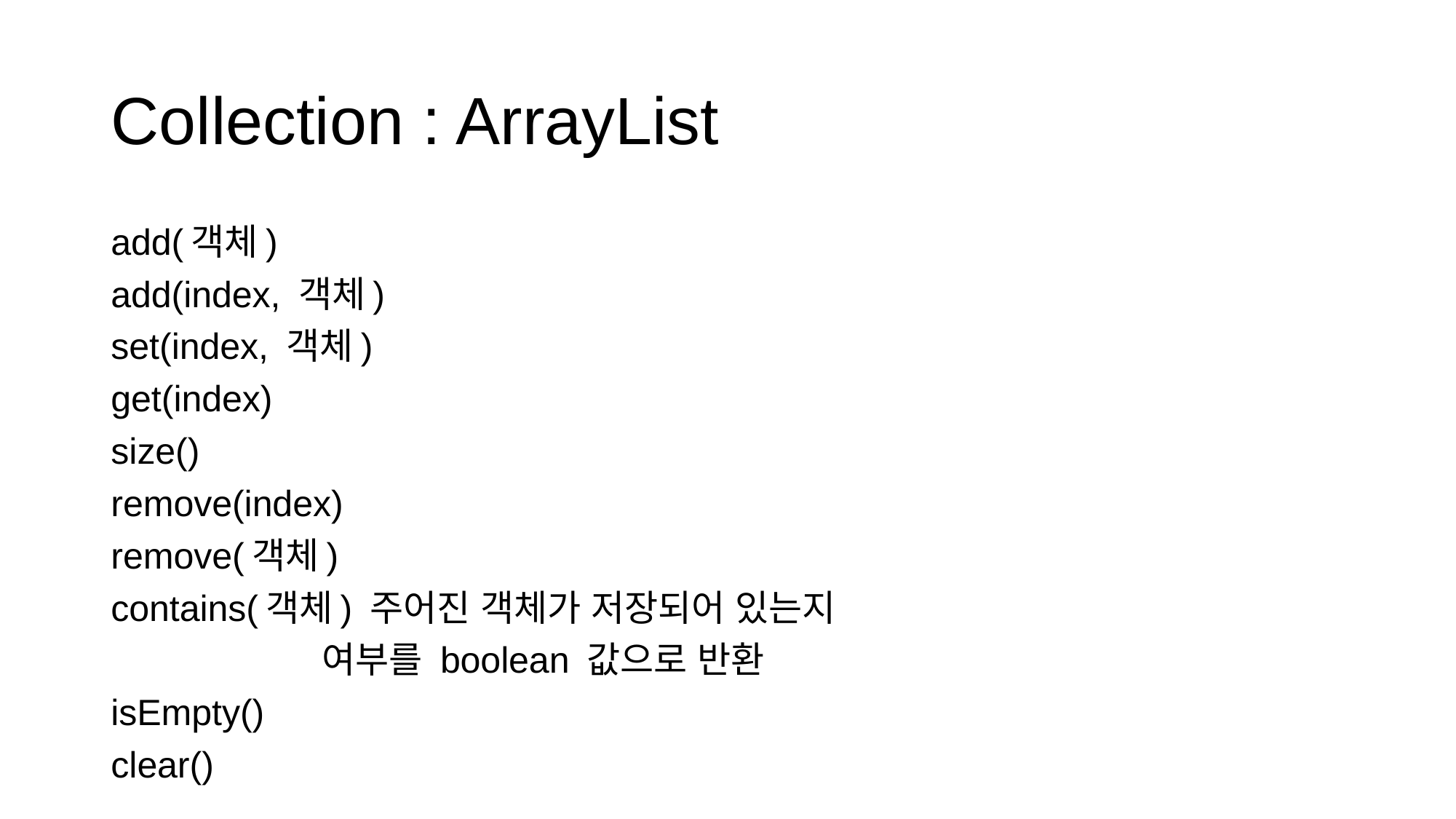

# Collection : ArrayList
add(객체)
add(index, 객체)
set(index, 객체)
get(index)
size()
remove(index)
remove(객체)
contains(객체) 주어진 객체가 저장되어 있는지
                    여부를 boolean 값으로 반환
isEmpty()
clear()